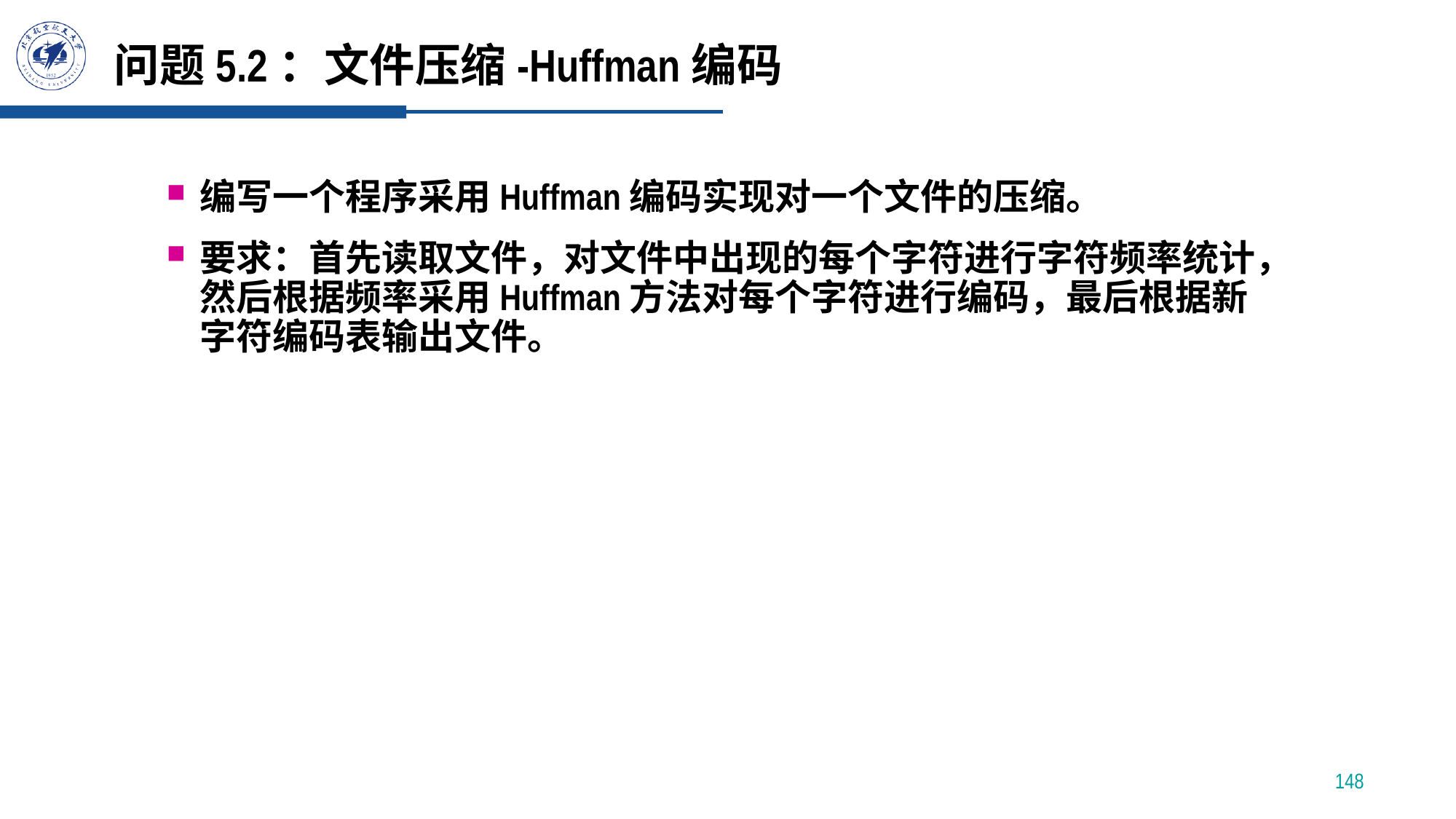

# 问题5.2：文件压缩-Huffman编码
编写一个程序采用Huffman编码实现对一个文件的压缩。
要求：首先读取文件，对文件中出现的每个字符进行字符频率统计，然后根据频率采用Huffman方法对每个字符进行编码，最后根据新字符编码表输出文件。
148